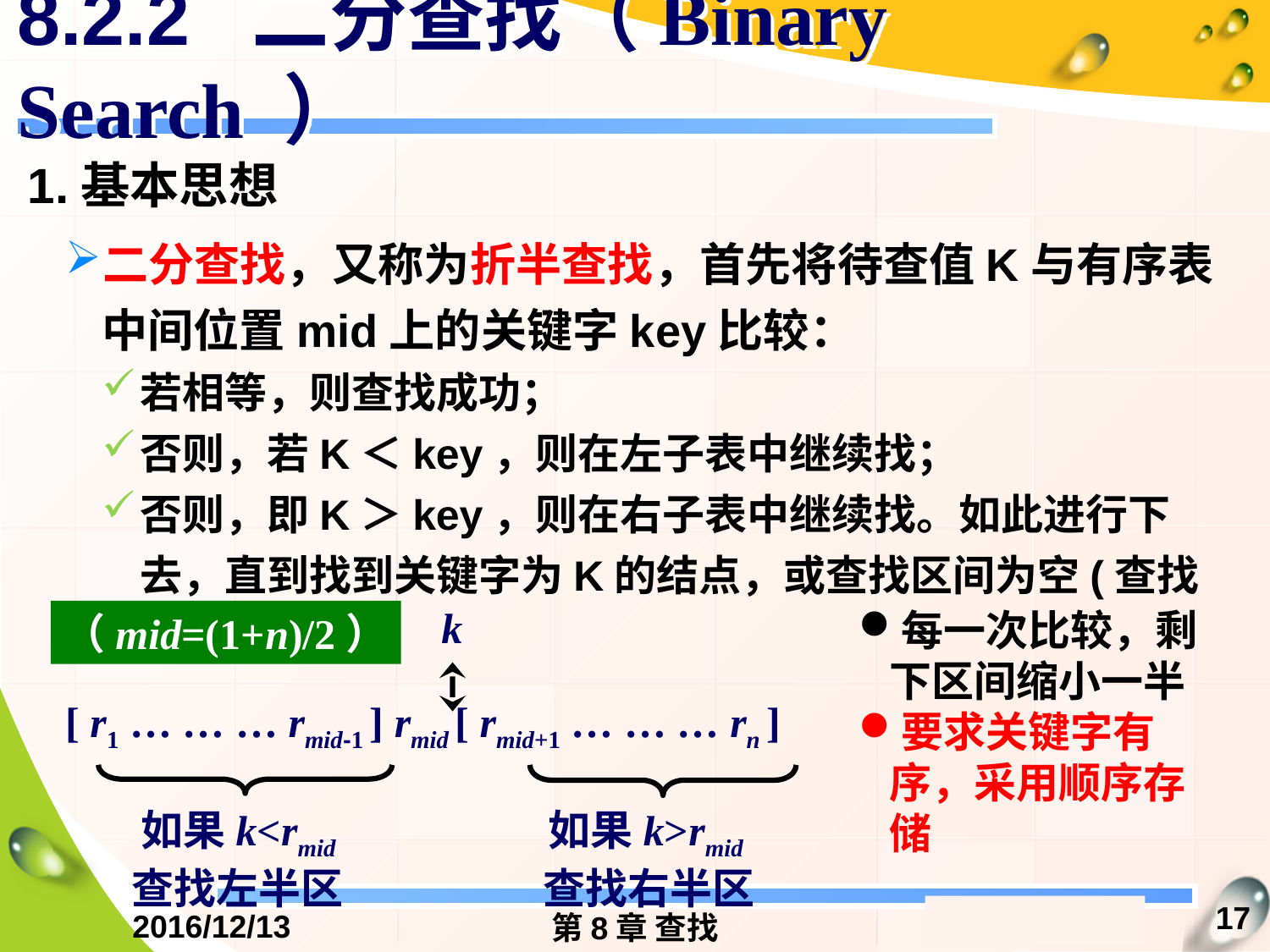

# 8.2.2  二分查找（Binary Search ）
1.基本思想
二分查找，又称为折半查找，首先将待查值K与有序表中间位置mid上的关键字key比较：
若相等，则查找成功；
否则，若K＜key，则在左子表中继续找；
否则，即K＞key，则在右子表中继续找。如此进行下去，直到找到关键字为K的结点，或查找区间为空(查找失败)。

每一次比较，剩下区间缩小一半
要求关键字有序，采用顺序存储
（mid=(1+n)/2）
k

 [ r1 … … … rmid-1 ] rmid [ rmid+1 … … … rn ]

        如果k<rmid                                 如果k>rmid
       查找左半区                     查找右半区
17
2016/12/13
第8章 查找